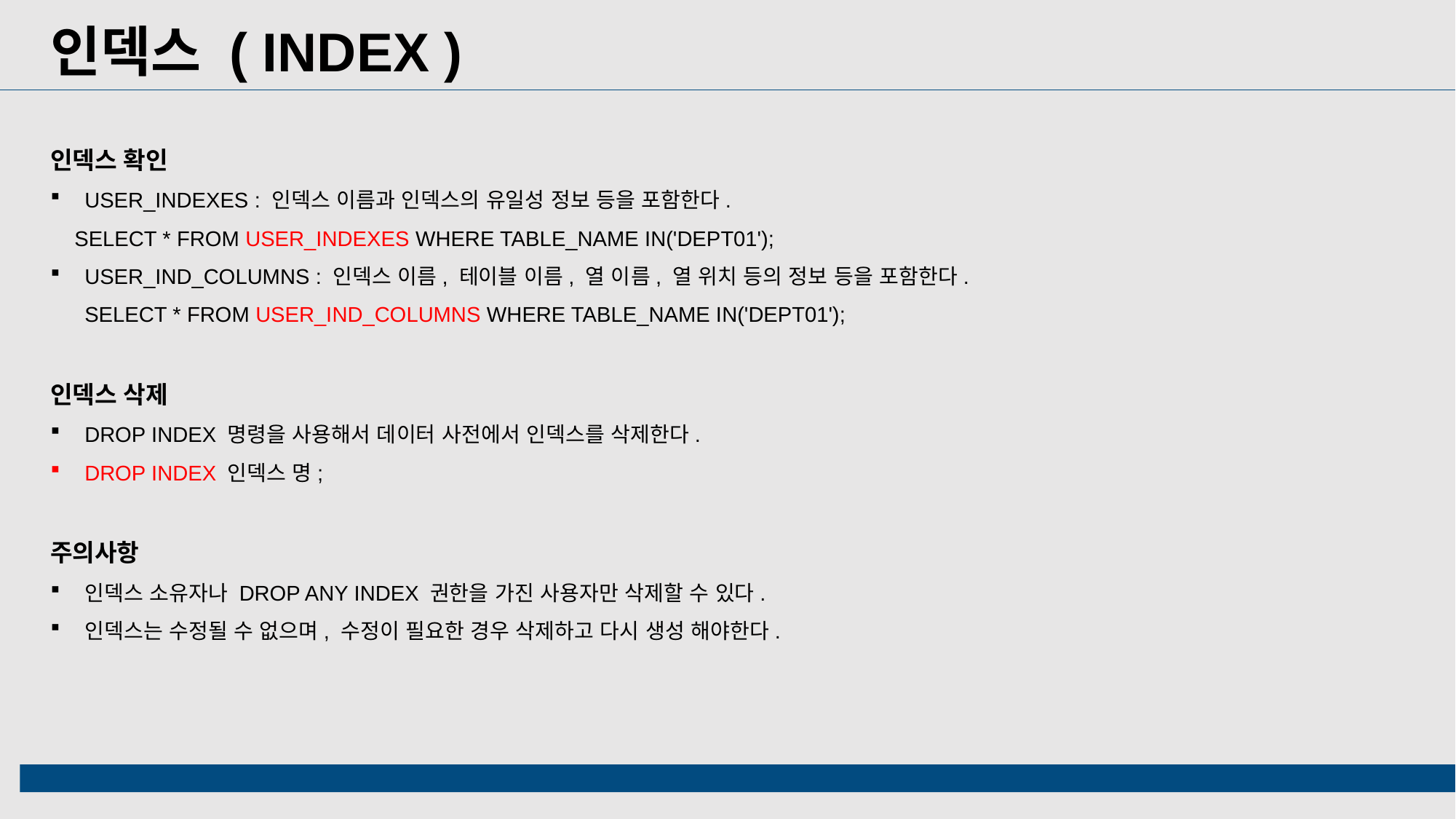

인덱스 ( INDEX )
인덱스 확인
USER_INDEXES : 인덱스 이름과 인덱스의 유일성 정보 등을 포함한다.
    SELECT * FROM USER_INDEXES WHERE TABLE_NAME IN('DEPT01');
USER_IND_COLUMNS : 인덱스 이름, 테이블 이름, 열 이름, 열 위치 등의 정보 등을 포함한다. SELECT * FROM USER_IND_COLUMNS WHERE TABLE_NAME IN('DEPT01');

인덱스 삭제
DROP INDEX 명령을 사용해서 데이터 사전에서 인덱스를 삭제한다.
DROP INDEX 인덱스 명;

주의사항
인덱스 소유자나 DROP ANY INDEX 권한을 가진 사용자만 삭제할 수 있다.
인덱스는 수정될 수 없으며, 수정이 필요한 경우 삭제하고 다시 생성 해야한다.